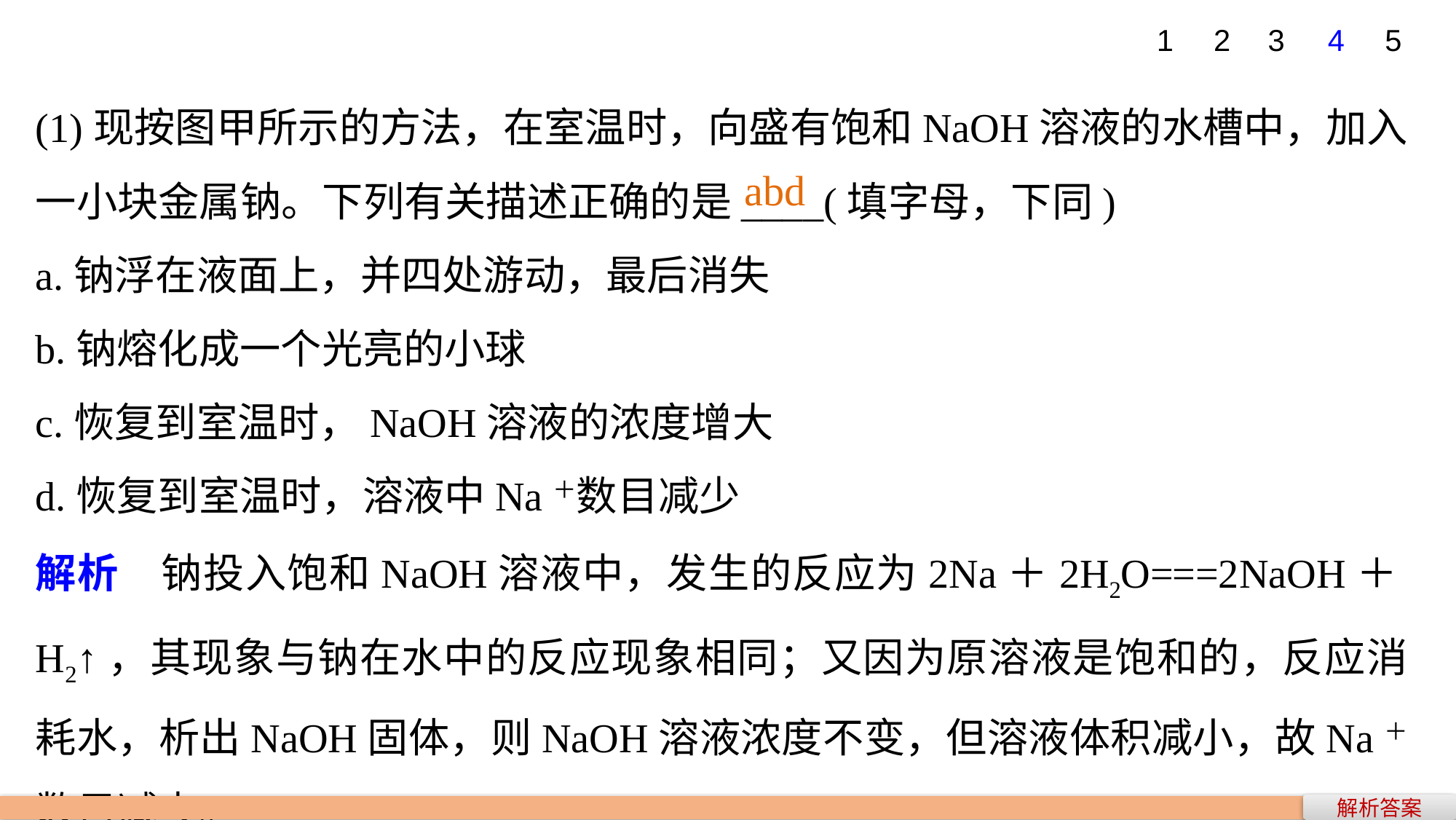

1
2
3
4
5
(1)现按图甲所示的方法，在室温时，向盛有饱和NaOH溶液的水槽中，加入一小块金属钠。下列有关描述正确的是____(填字母，下同)
a.钠浮在液面上，并四处游动，最后消失
b.钠熔化成一个光亮的小球
c.恢复到室温时，NaOH溶液的浓度增大
d.恢复到室温时，溶液中Na＋数目减少
解析　钠投入饱和NaOH溶液中，发生的反应为2Na＋2H2O===2NaOH＋H2↑，其现象与钠在水中的反应现象相同；又因为原溶液是饱和的，反应消耗水，析出NaOH固体，则NaOH溶液浓度不变，但溶液体积减小，故Na＋数目减少。
abd
解析答案